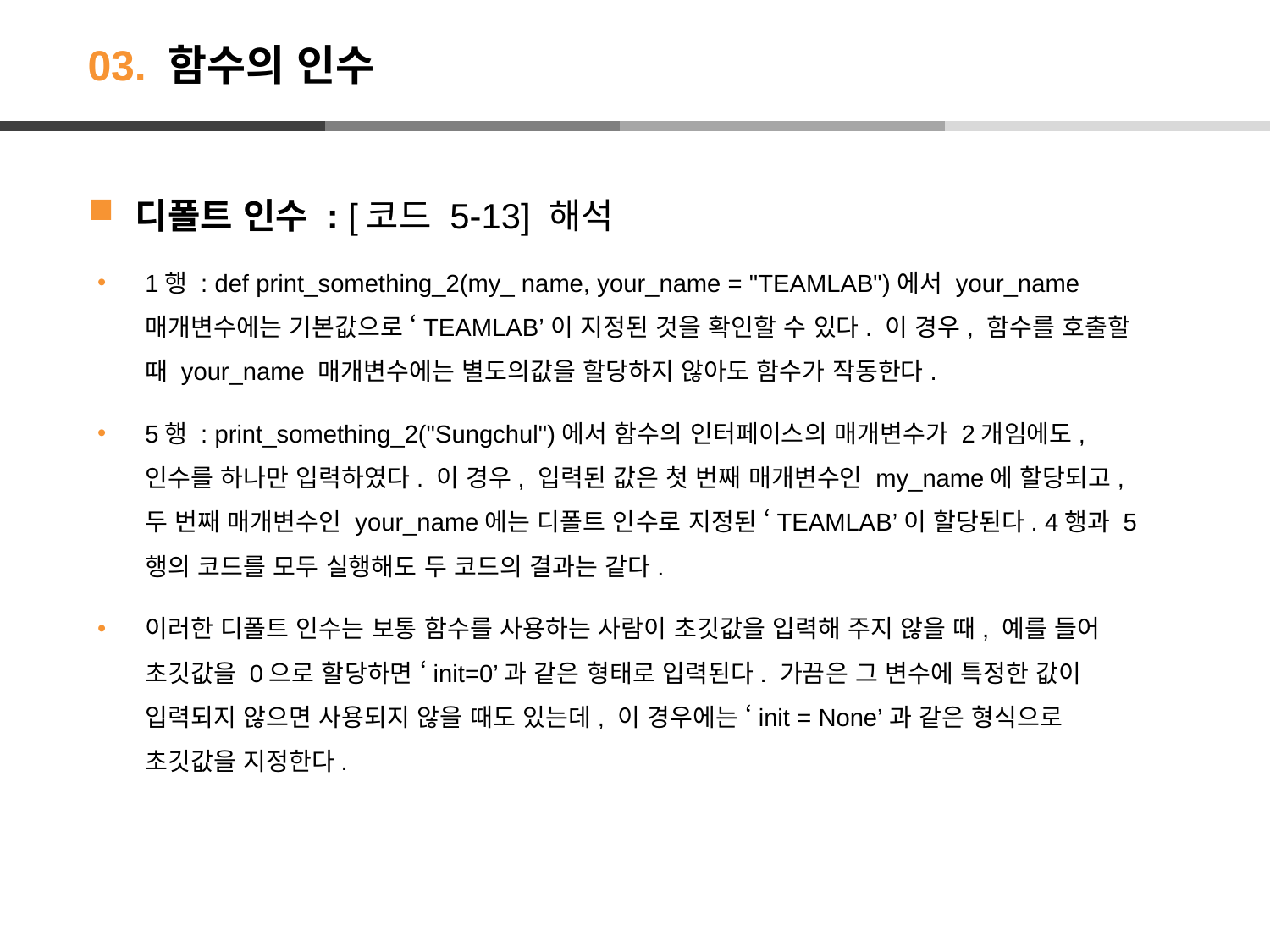

# 03. 함수의 인수
디폴트 인수 : [코드 5-13] 해석
1행 : def print_something_2(my_ name, your_name = "TEAMLAB")에서 your_name 매개변수에는 기본값으로 ‘TEAMLAB’이 지정된 것을 확인할 수 있다. 이 경우, 함수를 호출할 때 your_name 매개변수에는 별도의값을 할당하지 않아도 함수가 작동한다.
5행 : print_something_2("Sungchul")에서 함수의 인터페이스의 매개변수가 2개임에도, 인수를 하나만 입력하였다. 이 경우, 입력된 값은 첫 번째 매개변수인 my_name에 할당되고, 두 번째 매개변수인 your_name에는 디폴트 인수로 지정된 ‘TEAMLAB’이 할당된다. 4행과 5행의 코드를 모두 실행해도 두 코드의 결과는 같다.
이러한 디폴트 인수는 보통 함수를 사용하는 사람이 초깃값을 입력해 주지 않을 때, 예를 들어 초깃값을 0으로 할당하면 ‘init=0’과 같은 형태로 입력된다. 가끔은 그 변수에 특정한 값이 입력되지 않으면 사용되지 않을 때도 있는데, 이 경우에는 ‘init = None’과 같은 형식으로 초깃값을 지정한다.